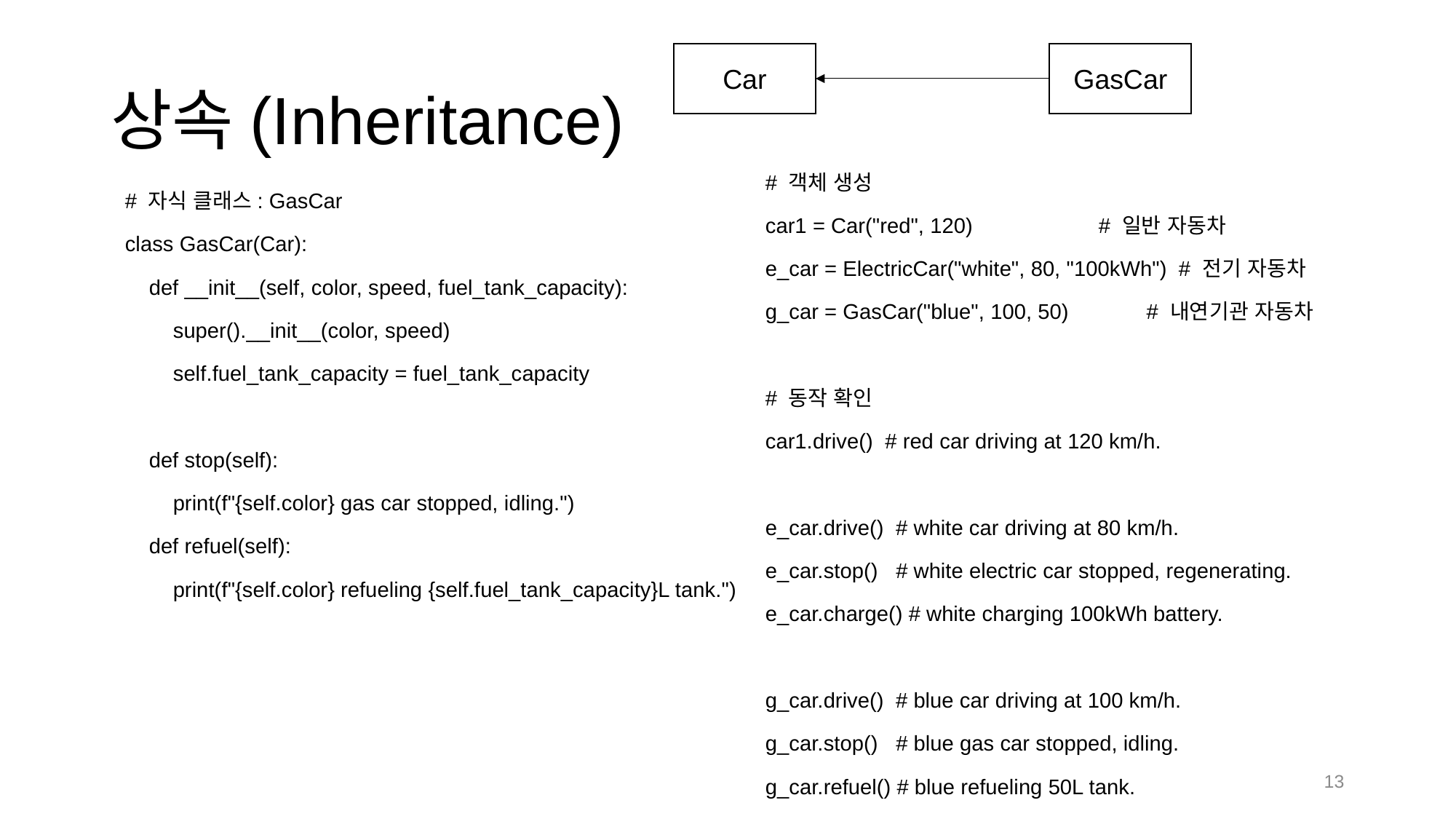

# 상속(Inheritance)
Car
GasCar
# 객체 생성
car1 = Car("red", 120)                     # 일반 자동차
e_car = ElectricCar("white", 80, "100kWh")  # 전기 자동차
g_car = GasCar("blue", 100, 50)             # 내연기관 자동차

# 동작 확인
car1.drive()  # red car driving at 120 km/h.

e_car.drive()  # white car driving at 80 km/h.
e_car.stop()   # white electric car stopped, regenerating.
e_car.charge() # white charging 100kWh battery.

g_car.drive()  # blue car driving at 100 km/h.
g_car.stop()   # blue gas car stopped, idling.
g_car.refuel() # blue refueling 50L tank.
# 자식 클래스: GasCar
class GasCar(Car):
    def __init__(self, color, speed, fuel_tank_capacity):
        super().__init__(color, speed)
        self.fuel_tank_capacity = fuel_tank_capacity

    def stop(self):
        print(f"{self.color} gas car stopped, idling.")
    def refuel(self):
        print(f"{self.color} refueling {self.fuel_tank_capacity}L tank.")
13